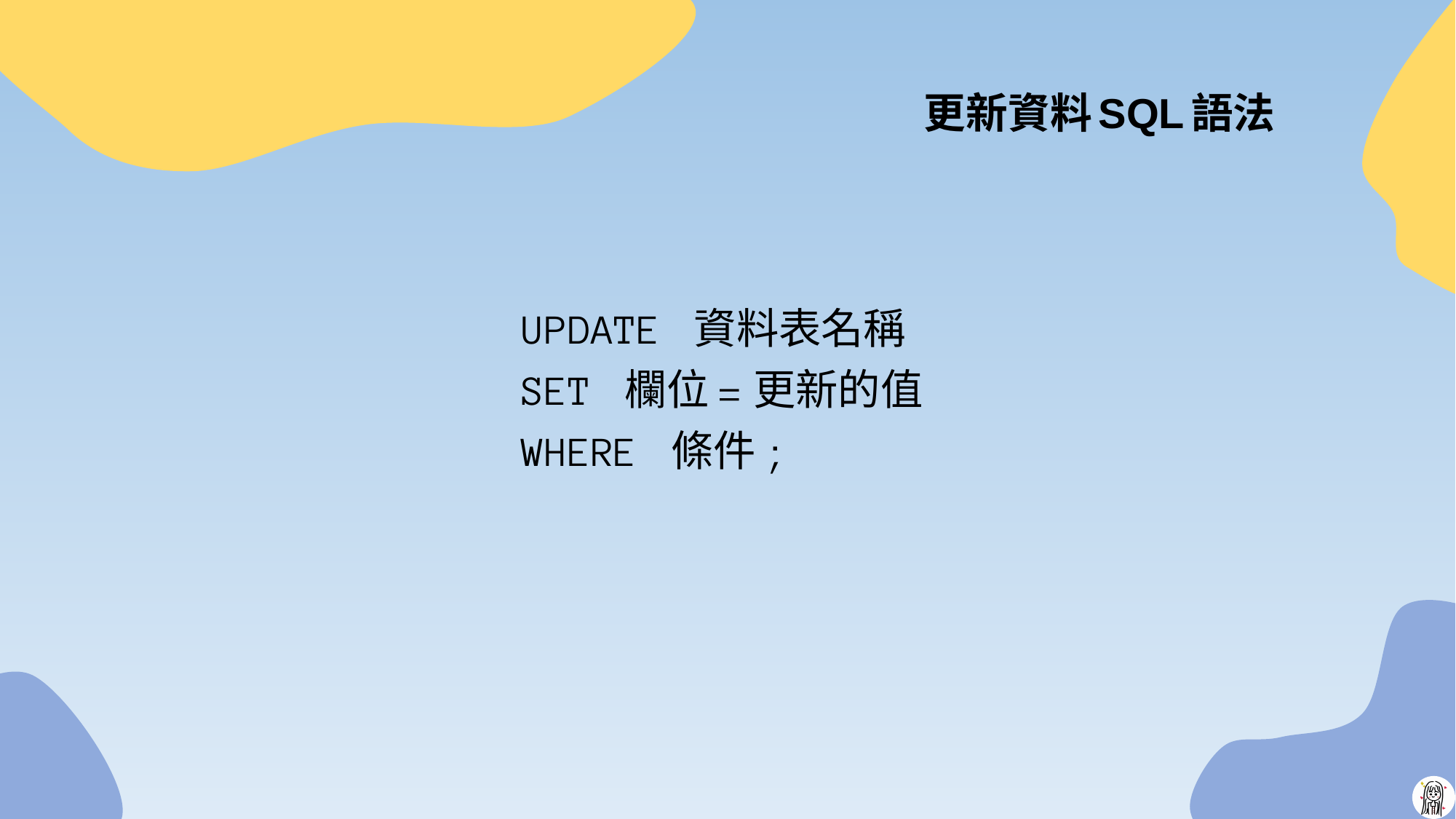

# 更新資料SQL語法
UPDATE 資料表名稱
SET 欄位=更新的值
WHERE 條件;
10